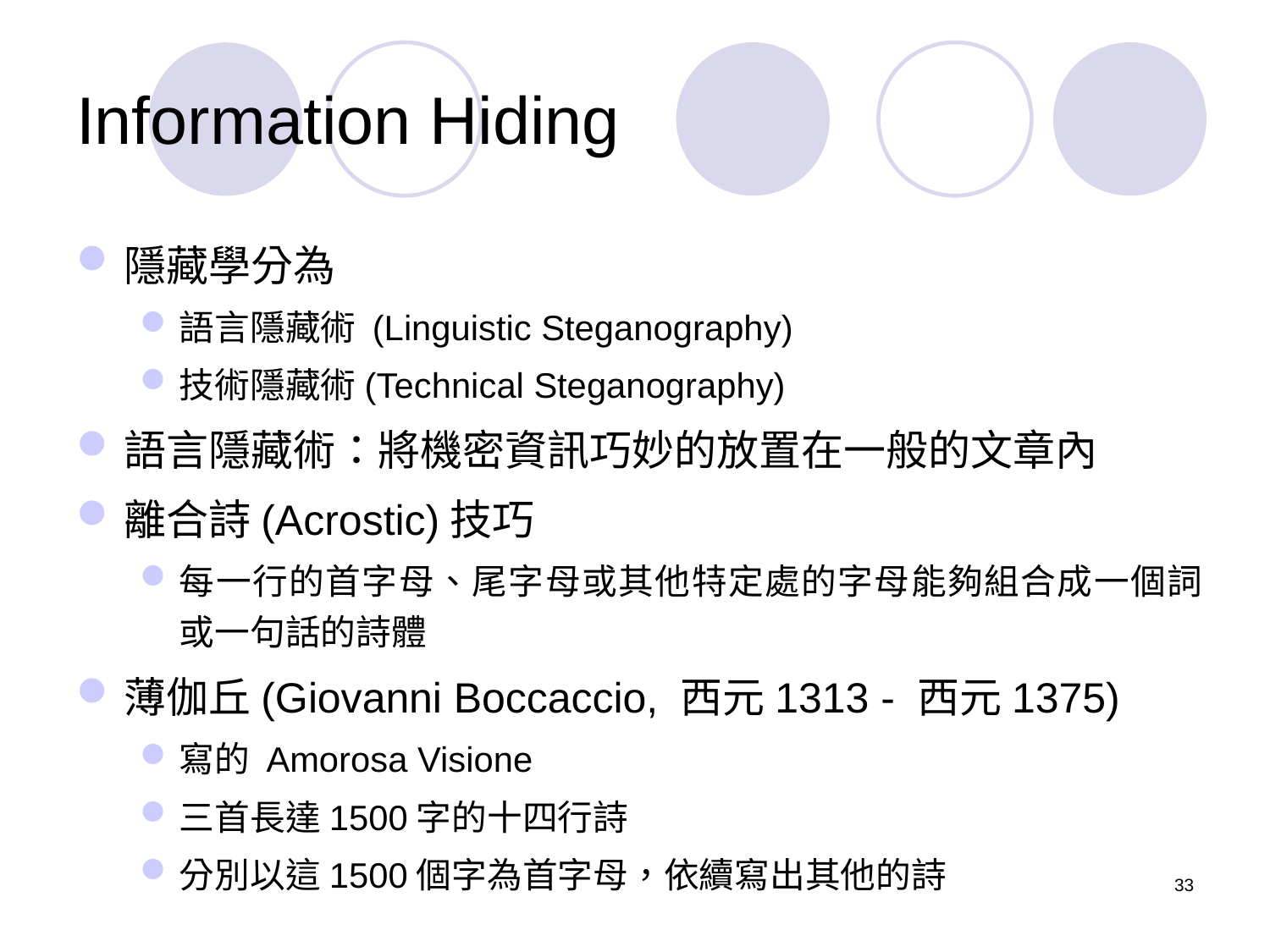

# Information Hiding
隱藏學分為
語言隱藏術 (Linguistic Steganography)
技術隱藏術(Technical Steganography)
語言隱藏術：將機密資訊巧妙的放置在一般的文章內
離合詩(Acrostic)技巧
每一行的首字母、尾字母或其他特定處的字母能夠組合成一個詞或一句話的詩體
薄伽丘(Giovanni Boccaccio, 西元1313 - 西元1375)
寫的 Amorosa Visione
三首長達1500字的十四行詩
分別以這1500個字為首字母，依續寫出其他的詩

33